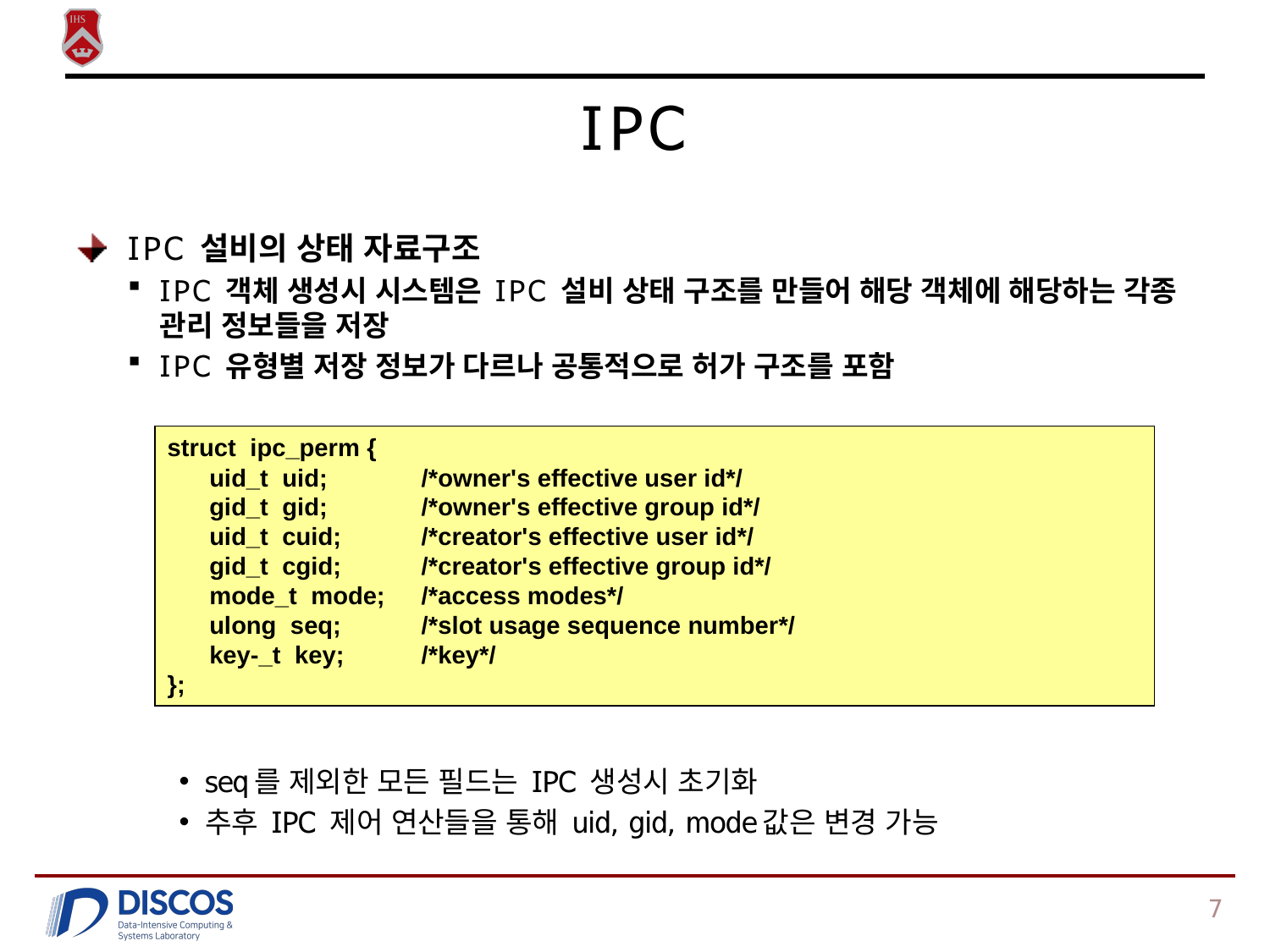

# IPC
IPC 설비의 상태 자료구조
IPC 객체 생성시 시스템은 IPC 설비 상태 구조를 만들어 해당 객체에 해당하는 각종 관리 정보들을 저장
IPC 유형별 저장 정보가 다르나 공통적으로 허가 구조를 포함

seq를 제외한 모든 필드는 IPC 생성시 초기화
추후 IPC 제어 연산들을 통해 uid, gid, mode값은 변경 가능
struct  ipc_perm {
      uid_t  uid;	/*owner's effective user id*/
      gid_t  gid;     	/*owner's effective group id*/
      uid_t  cuid;    	/*creator's effective user id*/
      gid_t  cgid;    	/*creator's effective group id*/
      mode_t  mode; 	/*access modes*/
      ulong  seq;    	/*slot usage sequence number*/
      key-_t  key;   	/*key*/
};
7